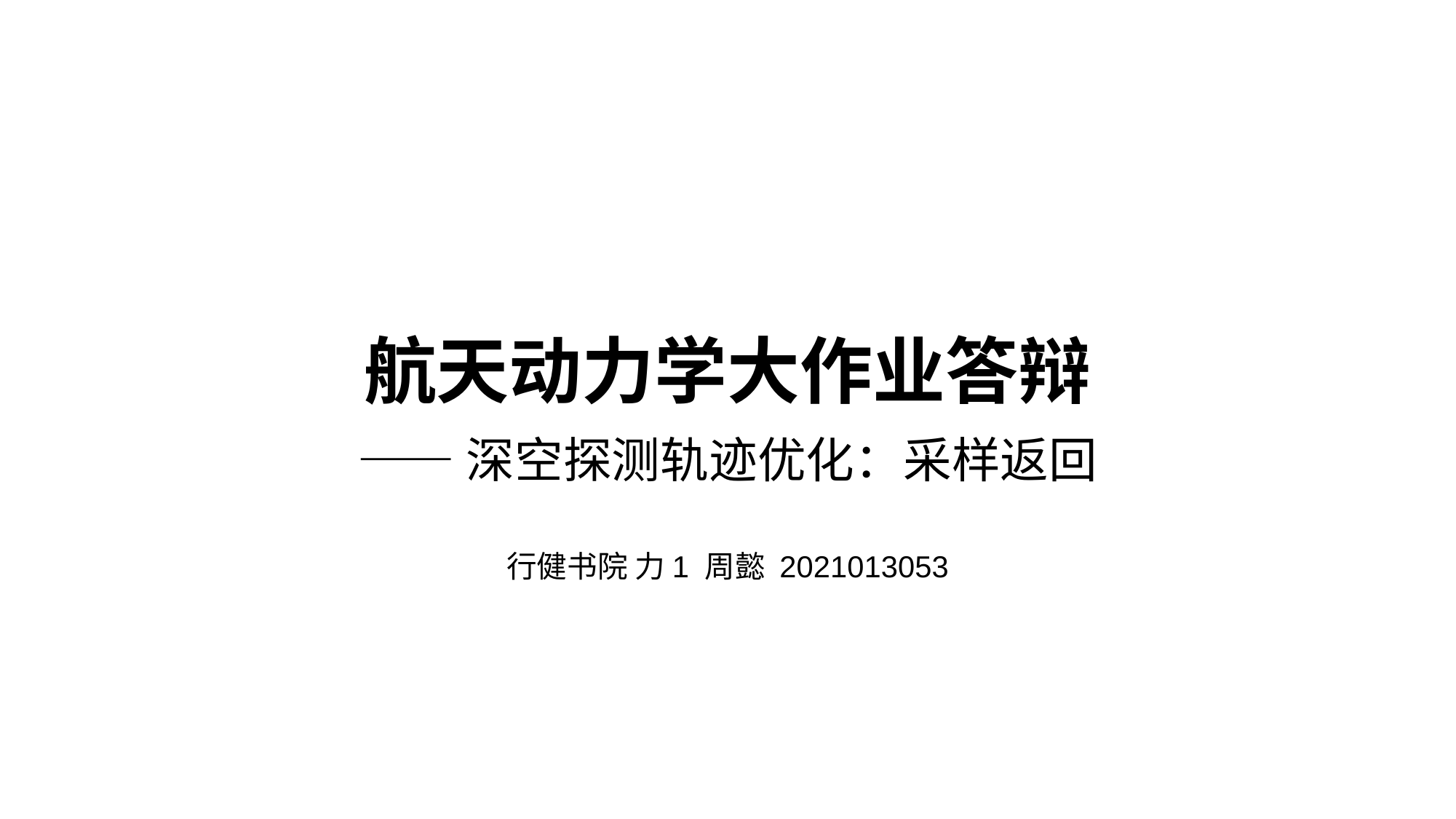

# 航天动力学大作业答辩
——深空探测轨迹优化：采样返回

行健书院 力1 周懿 2021013053